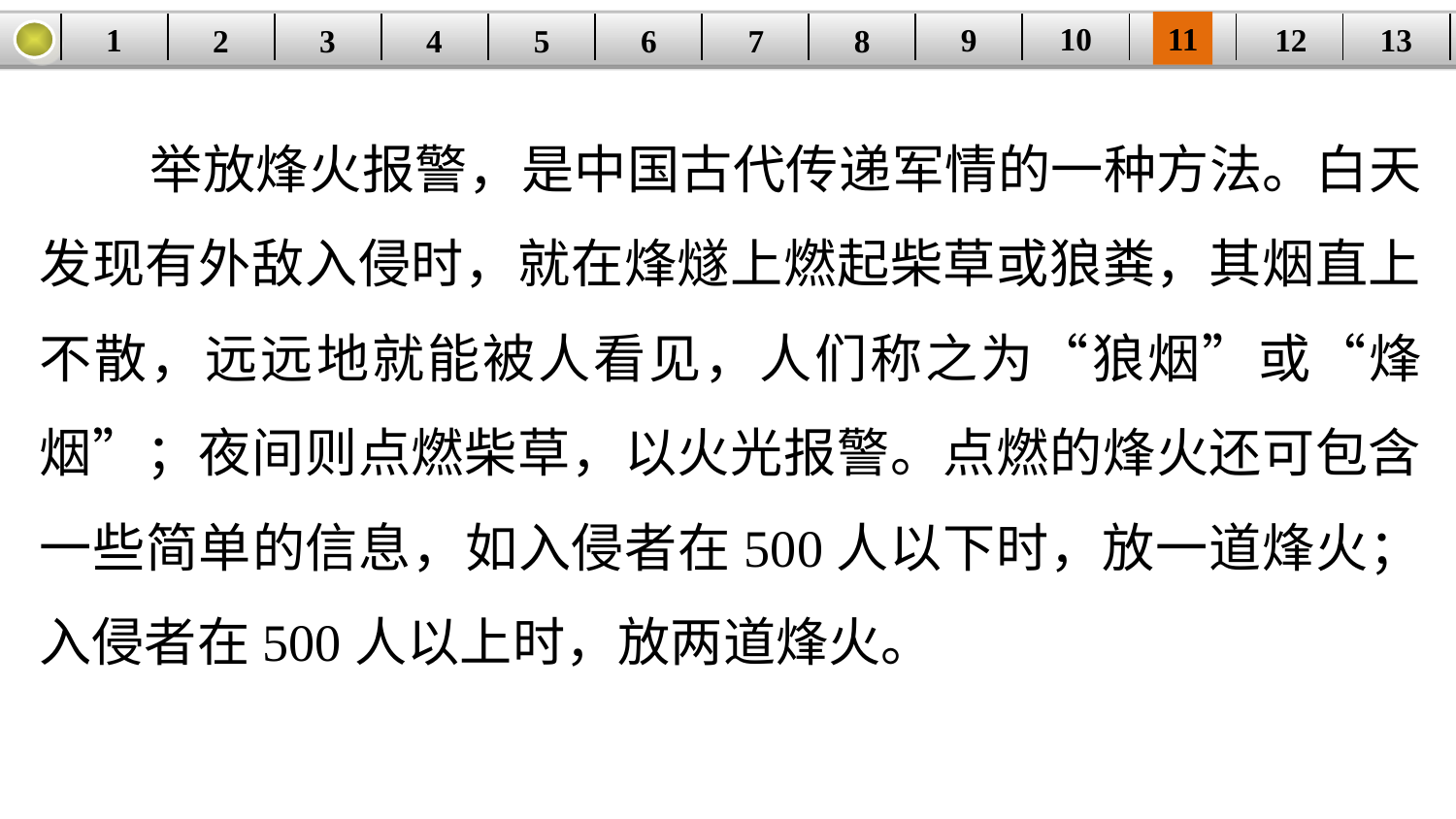

10

11
12
9
13
1
3
4
5
6
8
2
|  |  |  |  |  |  |  |  |  |  |  |  |  |
| --- | --- | --- | --- | --- | --- | --- | --- | --- | --- | --- | --- | --- |
7

        举放烽火报警，是中国古代传递军情的一种方法。白天发现有外敌入侵时，就在烽燧上燃起柴草或狼粪，其烟直上不散，远远地就能被人看见，人们称之为“狼烟”或“烽烟”；夜间则点燃柴草，以火光报警。点燃的烽火还可包含一些简单的信息，如入侵者在500人以下时，放一道烽火；入侵者在500人以上时，放两道烽火。